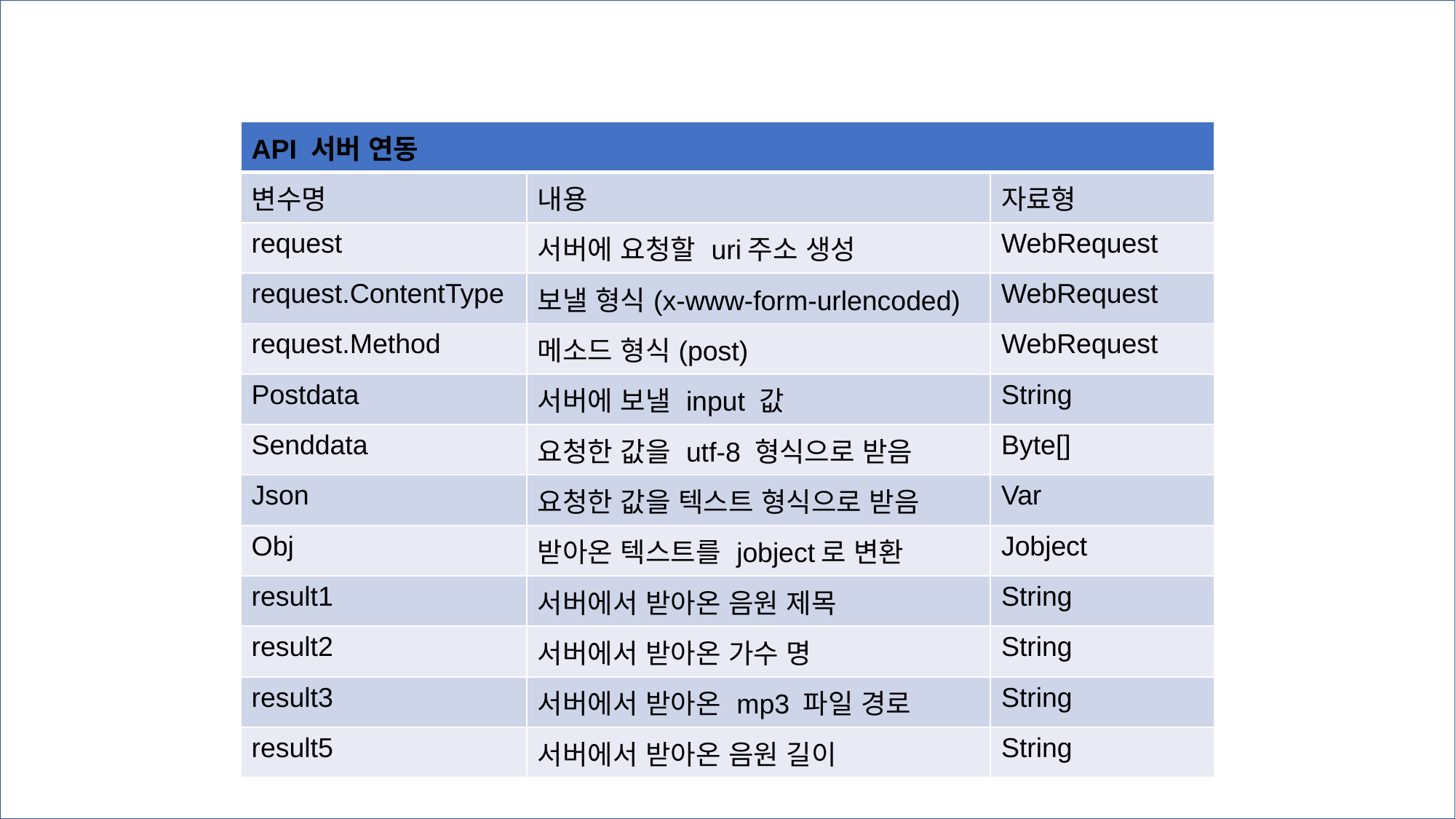

| API 서버 연동 |  |  |
| --- | --- | --- |
| 변수명 | 내용 | 자료형 |
| request | 서버에 요청할 uri주소 생성 | WebRequest |
| request.ContentType | 보낼 형식(x-www-form-urlencoded) | WebRequest |
| request.Method | 메소드 형식(post) | WebRequest |
| Postdata | 서버에 보낼 input 값 | String |
| Senddata | 요청한 값을 utf-8 형식으로 받음 | Byte[] |
| Json | 요청한 값을 텍스트 형식으로 받음 | Var |
| Obj | 받아온 텍스트를 jobject로 변환 | Jobject |
| result1 | 서버에서 받아온 음원 제목 | String |
| result2 | 서버에서 받아온 가수 명 | String |
| result3 | 서버에서 받아온 mp3 파일 경로 | String |
| result5 | 서버에서 받아온 음원 길이 | String |